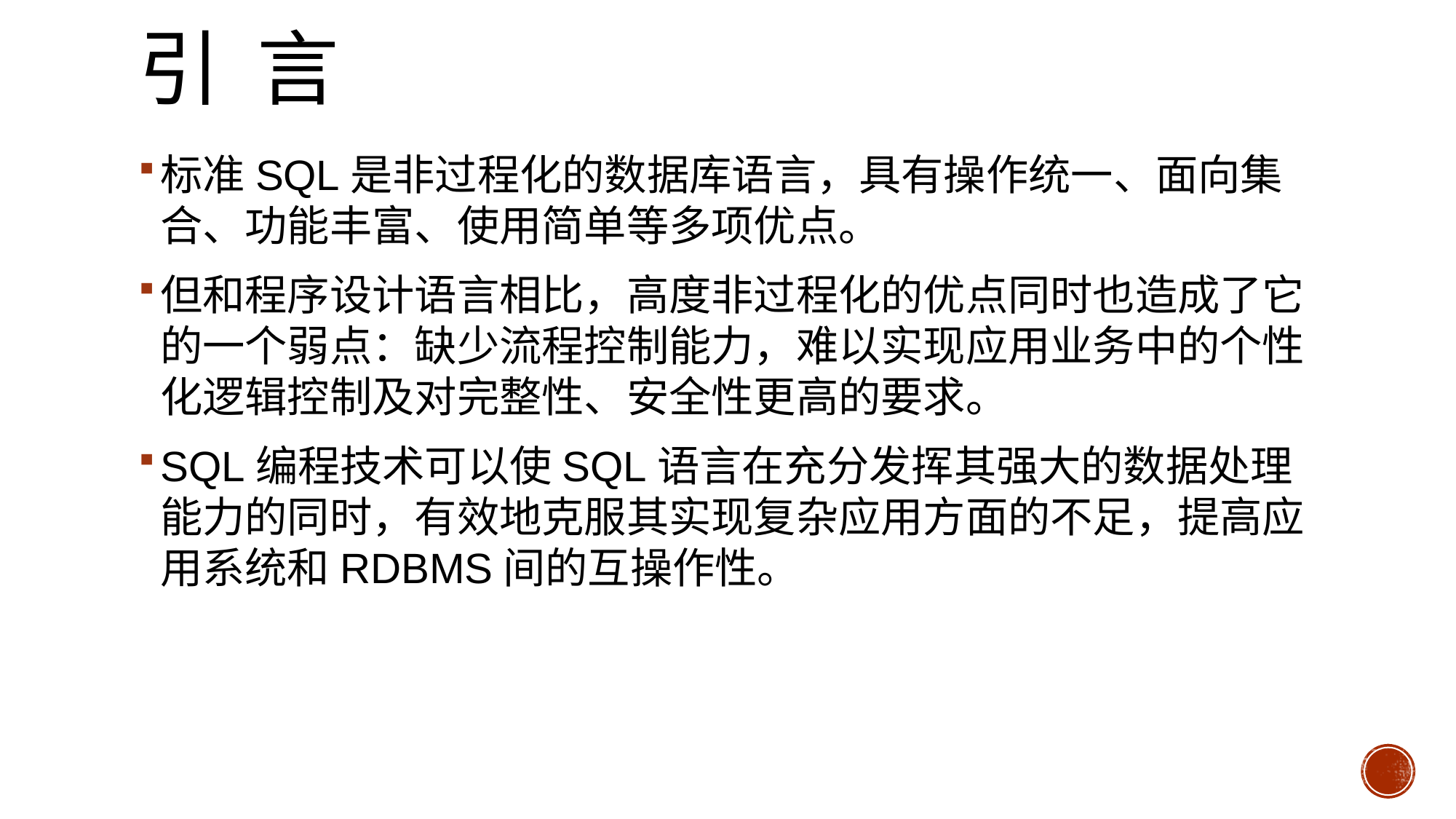

# 引  言
标准SQL是非过程化的数据库语言，具有操作统一、面向集合、功能丰富、使用简单等多项优点。
但和程序设计语言相比，高度非过程化的优点同时也造成了它的一个弱点：缺少流程控制能力，难以实现应用业务中的个性化逻辑控制及对完整性、安全性更高的要求。
SQL编程技术可以使SQL语言在充分发挥其强大的数据处理能力的同时，有效地克服其实现复杂应用方面的不足，提高应用系统和RDBMS间的互操作性。

2